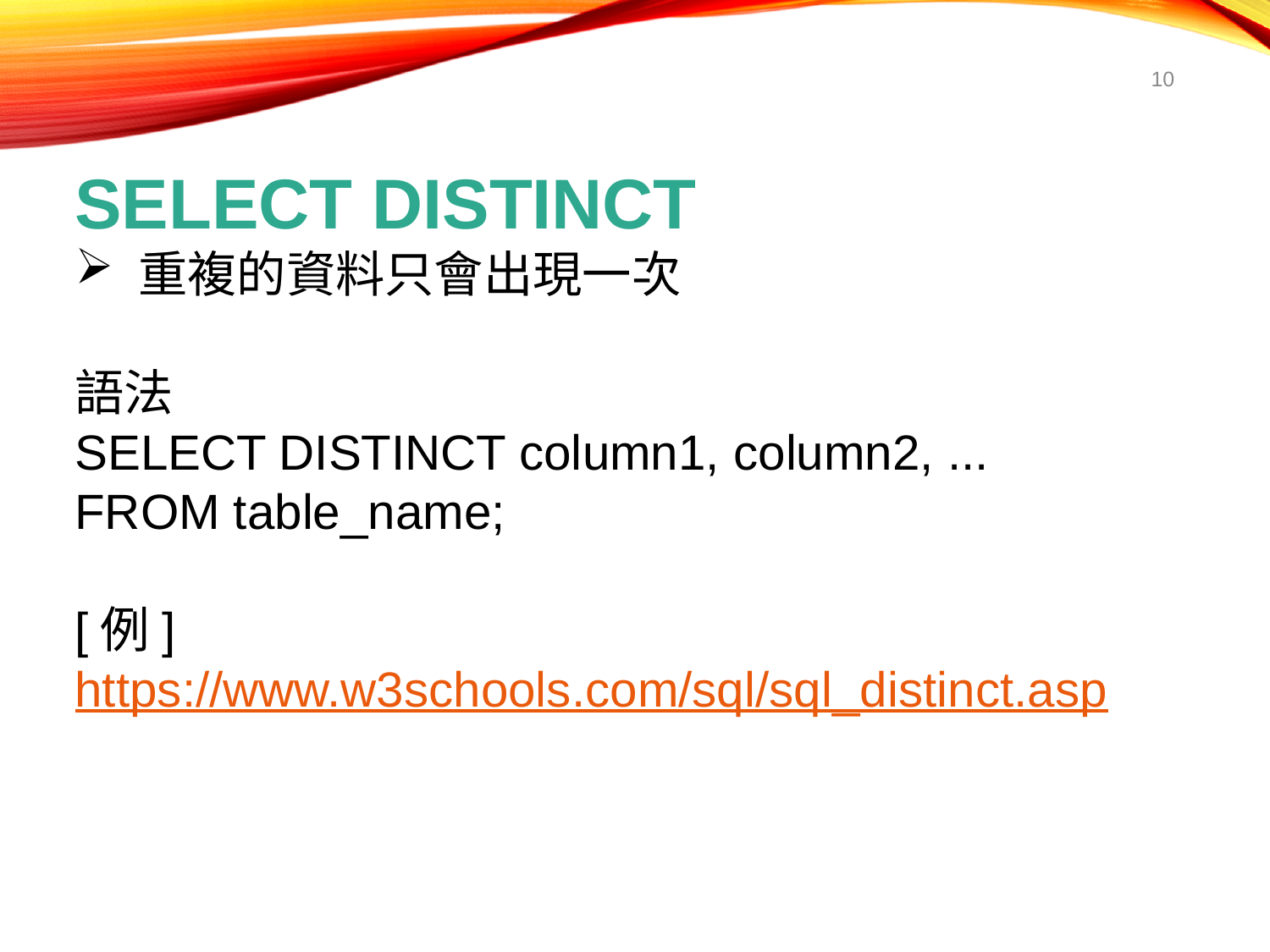

10
SELECT DISTINCT
重複的資料只會出現一次

語法
SELECT DISTINCT column1, column2, ...
FROM table_name;

[例] https://www.w3schools.com/sql/sql_distinct.asp